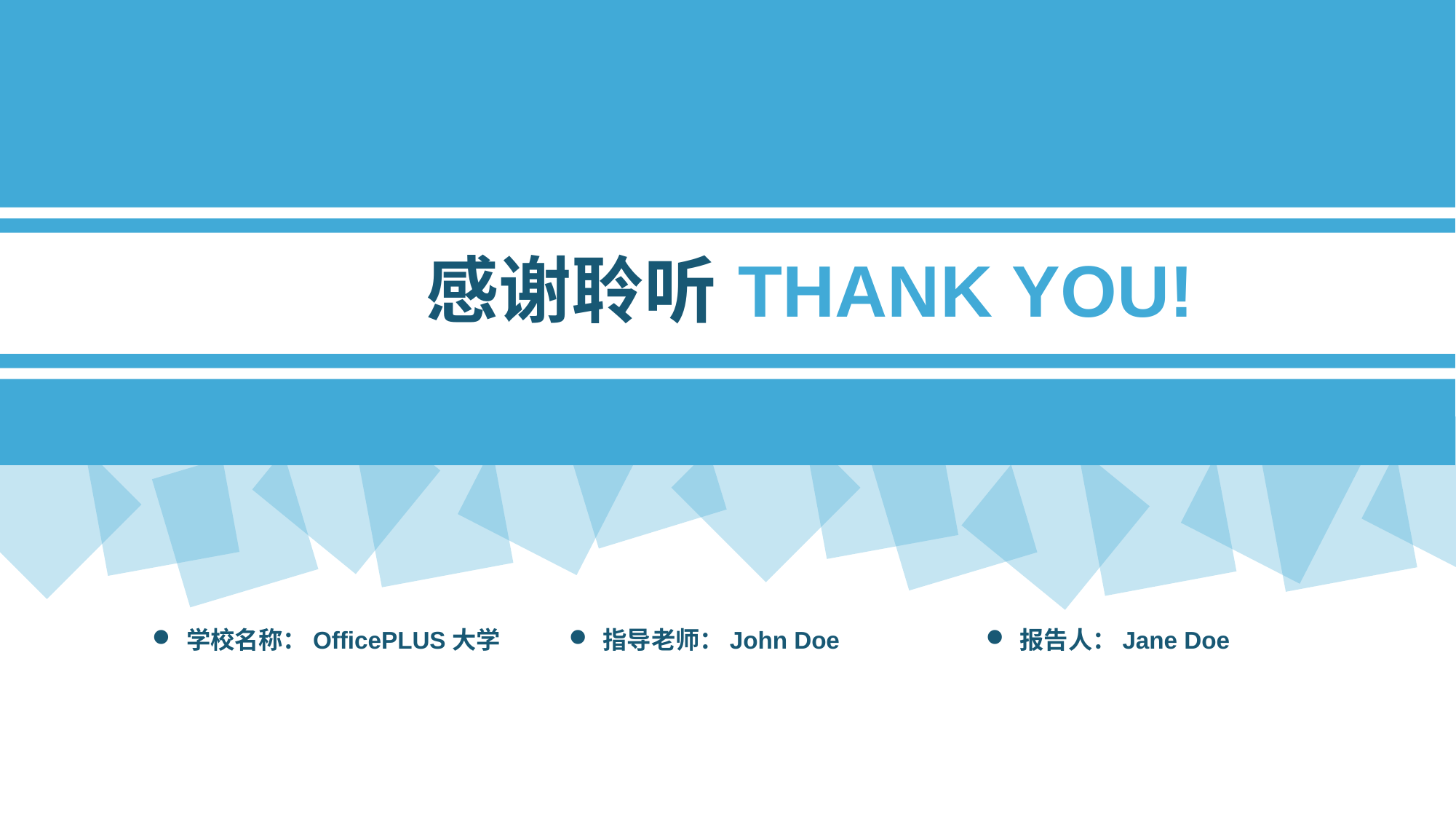

感谢聆听
THANK YOU!
学校名称：OfficePLUS大学
指导老师：John Doe
报告人：Jane Doe